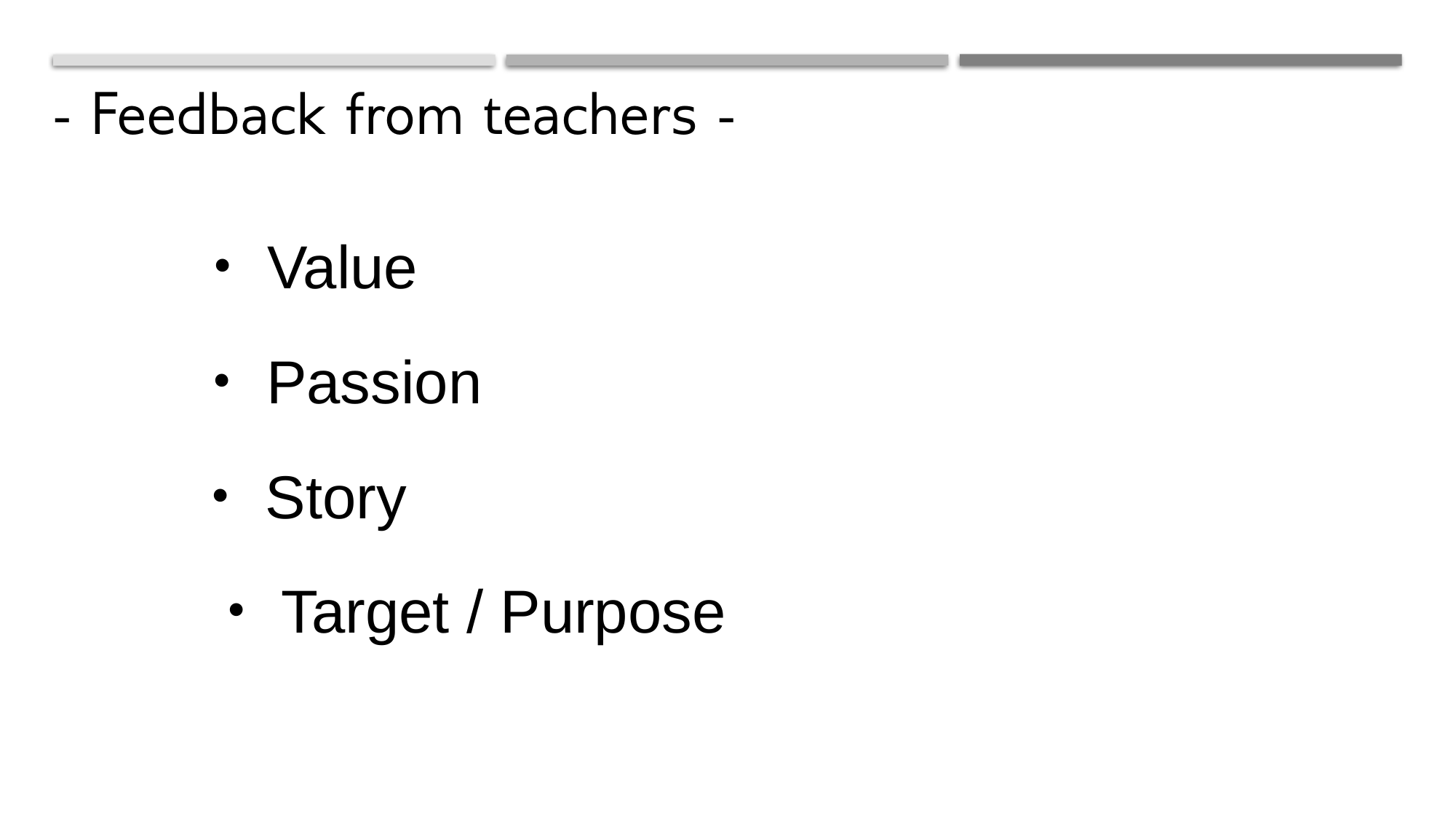

- Feedback from teachers -
・Value
・Passion
・Story
・Target / Purpose